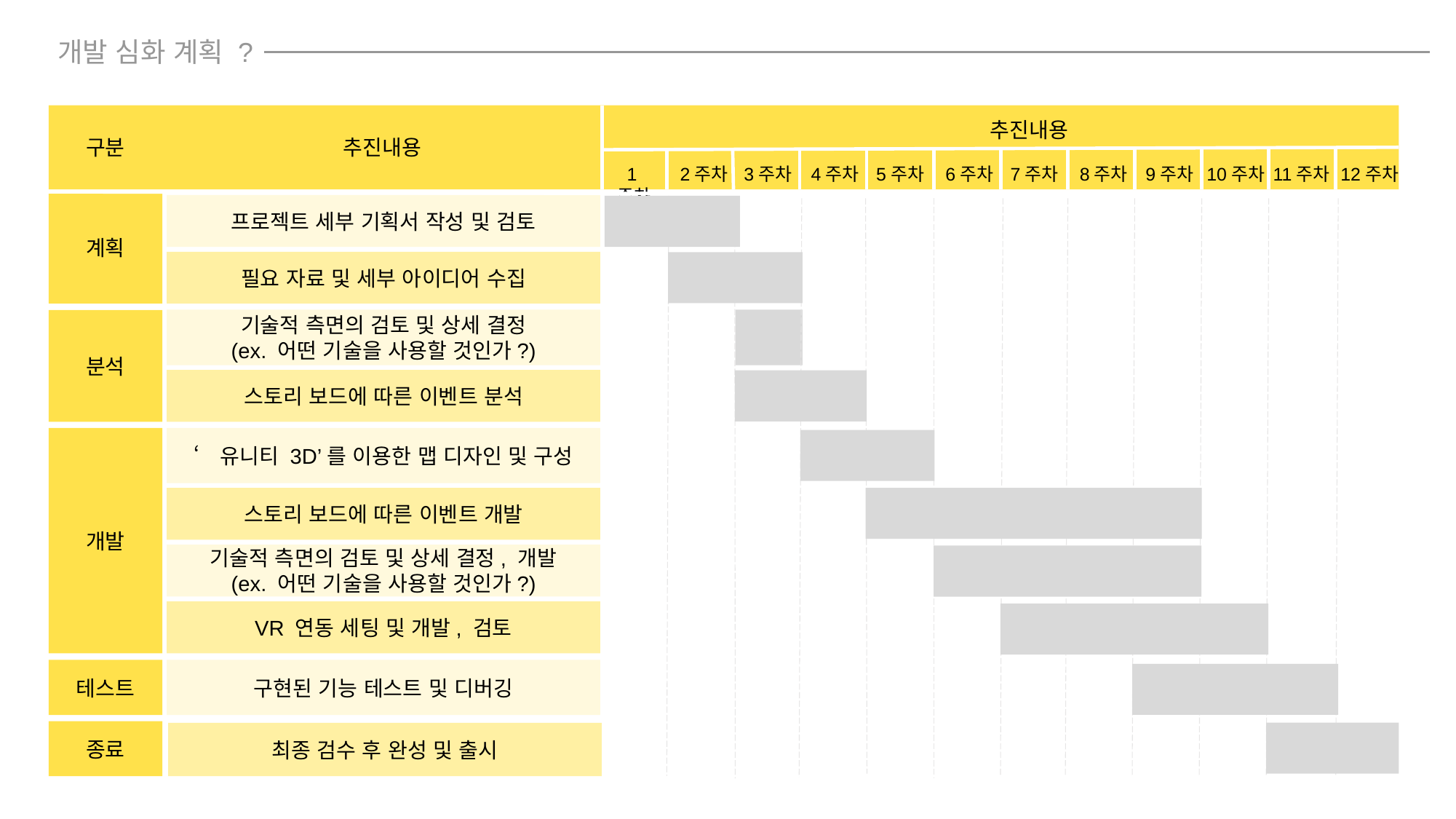

개발 심화 계획 ?

추진내용
구분
추진내용
2주차
3주차
4주차
5주차
6주차
7주차
8주차
9주차
10주차
11주차
12주차
1주차
계획
프로젝트 세부 기획서 작성 및 검토
필요 자료 및 세부 아이디어 수집
기술적 측면의 검토 및 상세 결정
(ex. 어떤 기술을 사용할 것인가?)
분석
스토리 보드에 따른 이벤트 분석
개발
‘유니티 3D’를 이용한 맵 디자인 및 구성
스토리 보드에 따른 이벤트 개발
기술적 측면의 검토 및 상세 결정, 개발
(ex. 어떤 기술을 사용할 것인가?)
VR 연동 세팅 및 개발, 검토
테스트
구현된 기능 테스트 및 디버깅
종료
최종 검수 후 완성 및 출시